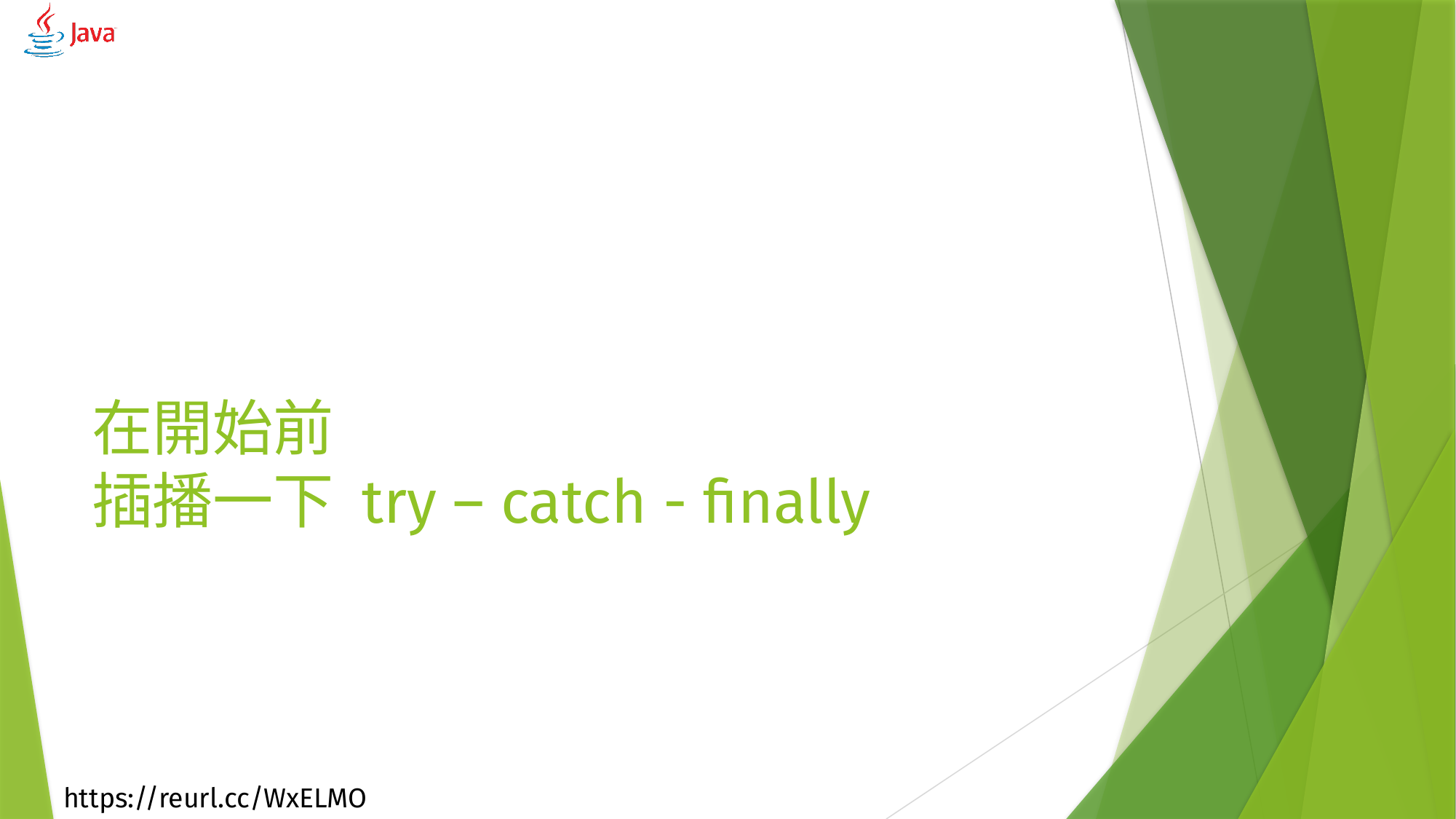

# 在開始前 插播一下 try – catch - finally